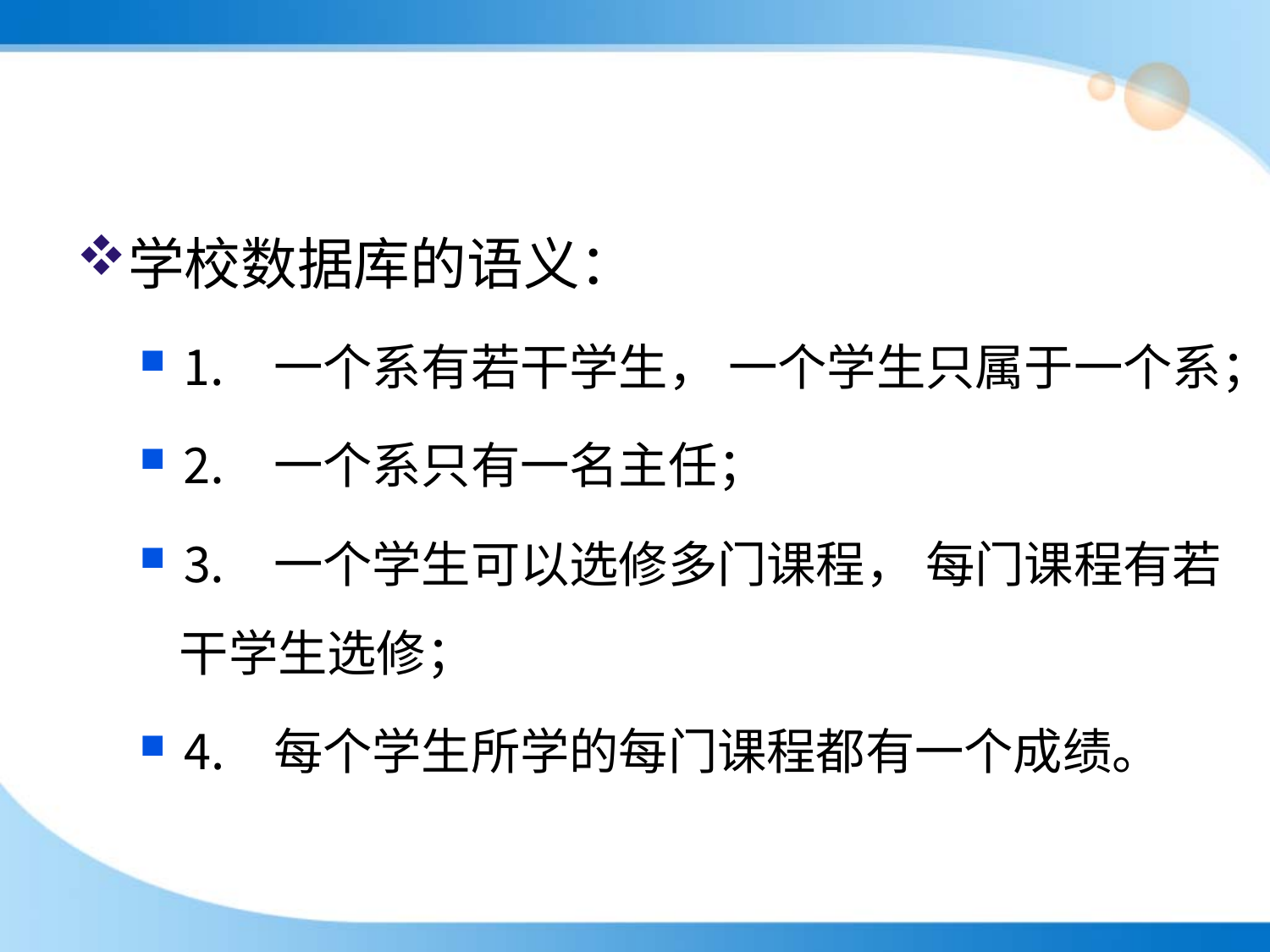

#
学校数据库的语义：
⒈   一个系有若干学生， 一个学生只属于一个系；
⒉   一个系只有一名主任；
⒊   一个学生可以选修多门课程， 每门课程有若干学生选修；
⒋   每个学生所学的每门课程都有一个成绩。